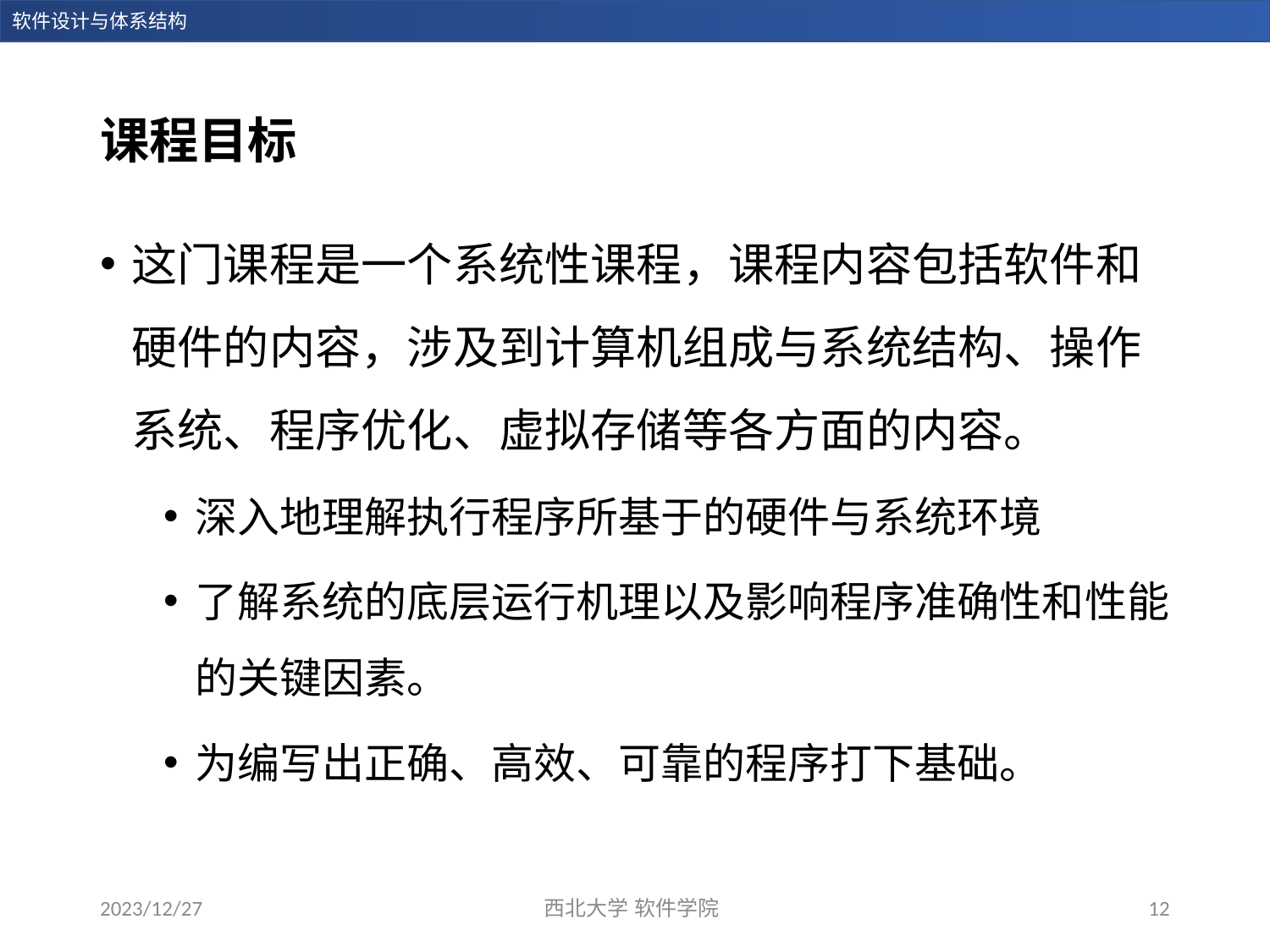

# 课程目标
这门课程是一个系统性课程，课程内容包括软件和硬件的内容，涉及到计算机组成与系统结构、操作系统、程序优化、虚拟存储等各方面的内容。
深入地理解执行程序所基于的硬件与系统环境
了解系统的底层运行机理以及影响程序准确性和性能的关键因素。
为编写出正确、高效、可靠的程序打下基础。

2023/12/27
西北大学 软件学院
12